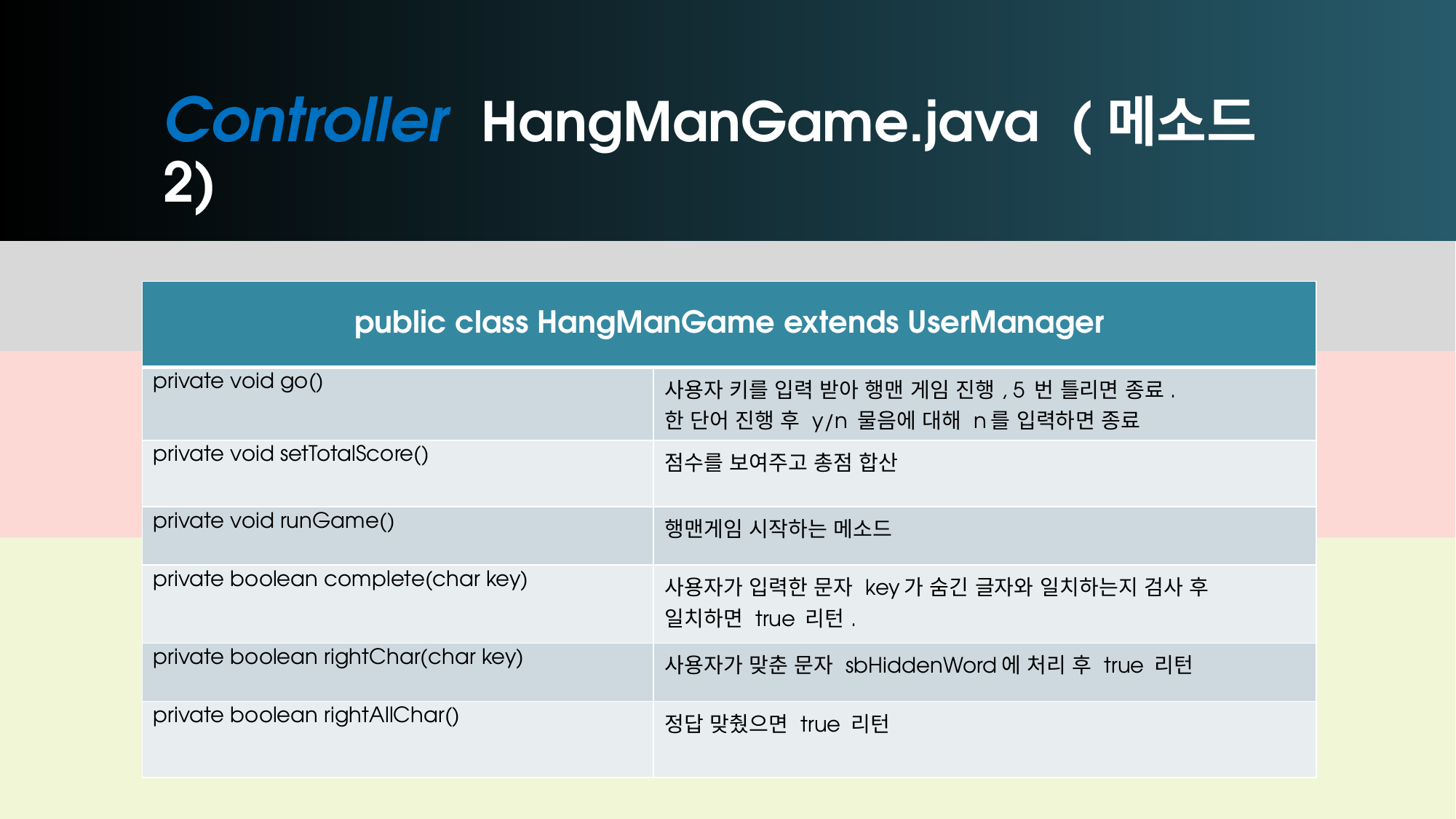

# Controller  HangManGame.java  (메소드 2)
| public class HangManGame extends UserManager |  |
| --- | --- |
| private void go() | 사용자 키를 입력 받아 행맨 게임 진행, 5 번 틀리면 종료. 한 단어 진행 후 y/n 물음에 대해 n를 입력하면 종료 |
| private void setTotalScore() | 점수를 보여주고 총점 합산 |
| private void runGame() | 행맨게임 시작하는 메소드 |
| private boolean complete(char key) | 사용자가 입력한 문자 key가 숨긴 글자와 일치하는지 검사 후 일치하면 true 리턴. |
| private boolean rightChar(char key) | 사용자가 맞춘 문자 sbHiddenWord에 처리 후 true 리턴 |
| private boolean rightAllChar() | 정답 맞췄으면 true 리턴 |

2022-07-09